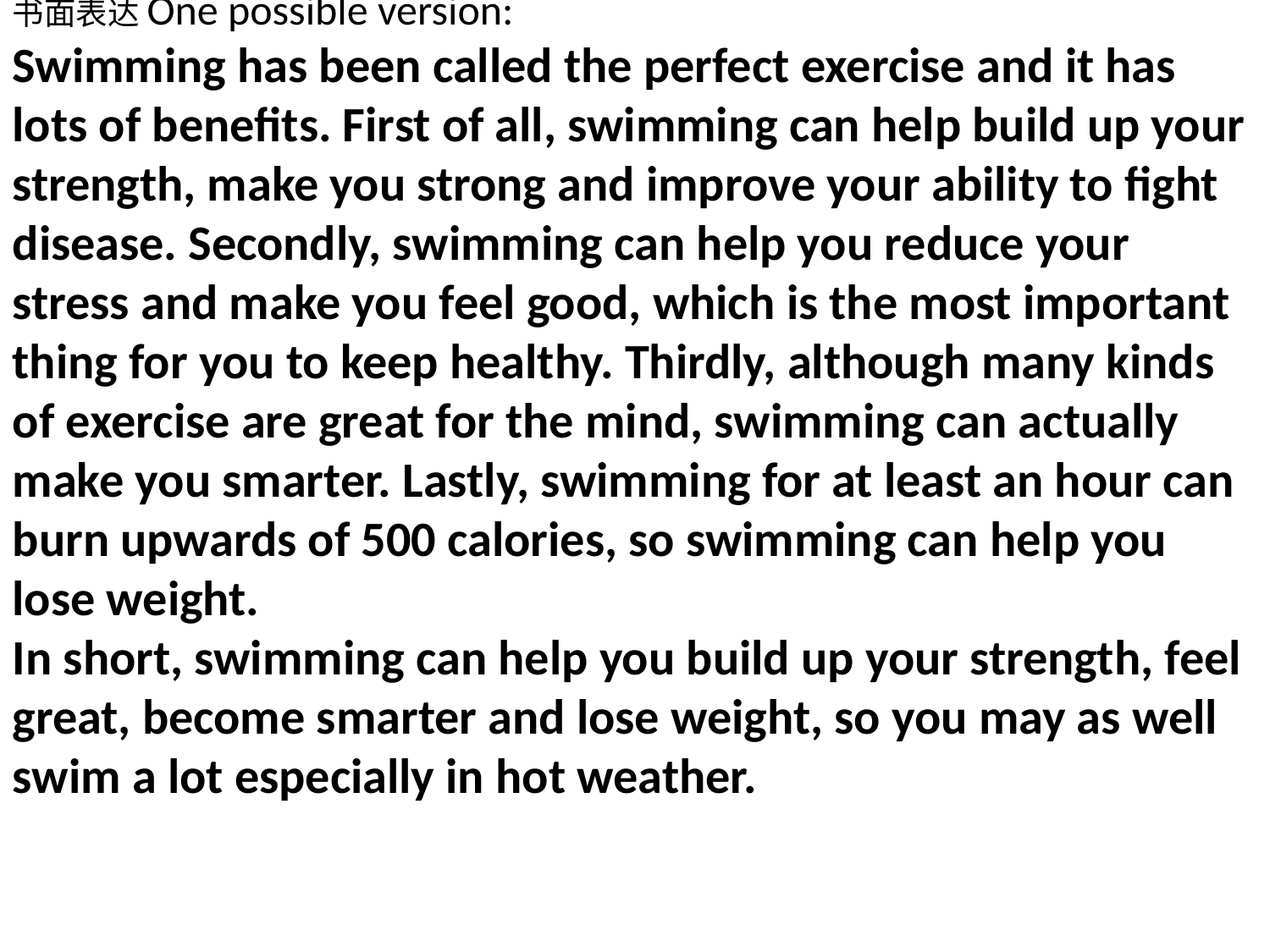

书面表达One possible version:
Swimming has been called the perfect exercise and it has lots of benefits. First of all, swimming can help build up your strength, make you strong and improve your ability to fight disease. Secondly, swimming can help you reduce your stress and make you feel good, which is the most important thing for you to keep healthy. Thirdly, although many kinds of exercise are great for the mind, swimming can actually make you smarter. Lastly, swimming for at least an hour can burn upwards of 500 calories, so swimming can help you lose weight.
In short, swimming can help you build up your strength, feel great, become smarter and lose weight, so you may as well swim a lot especially in hot weather.